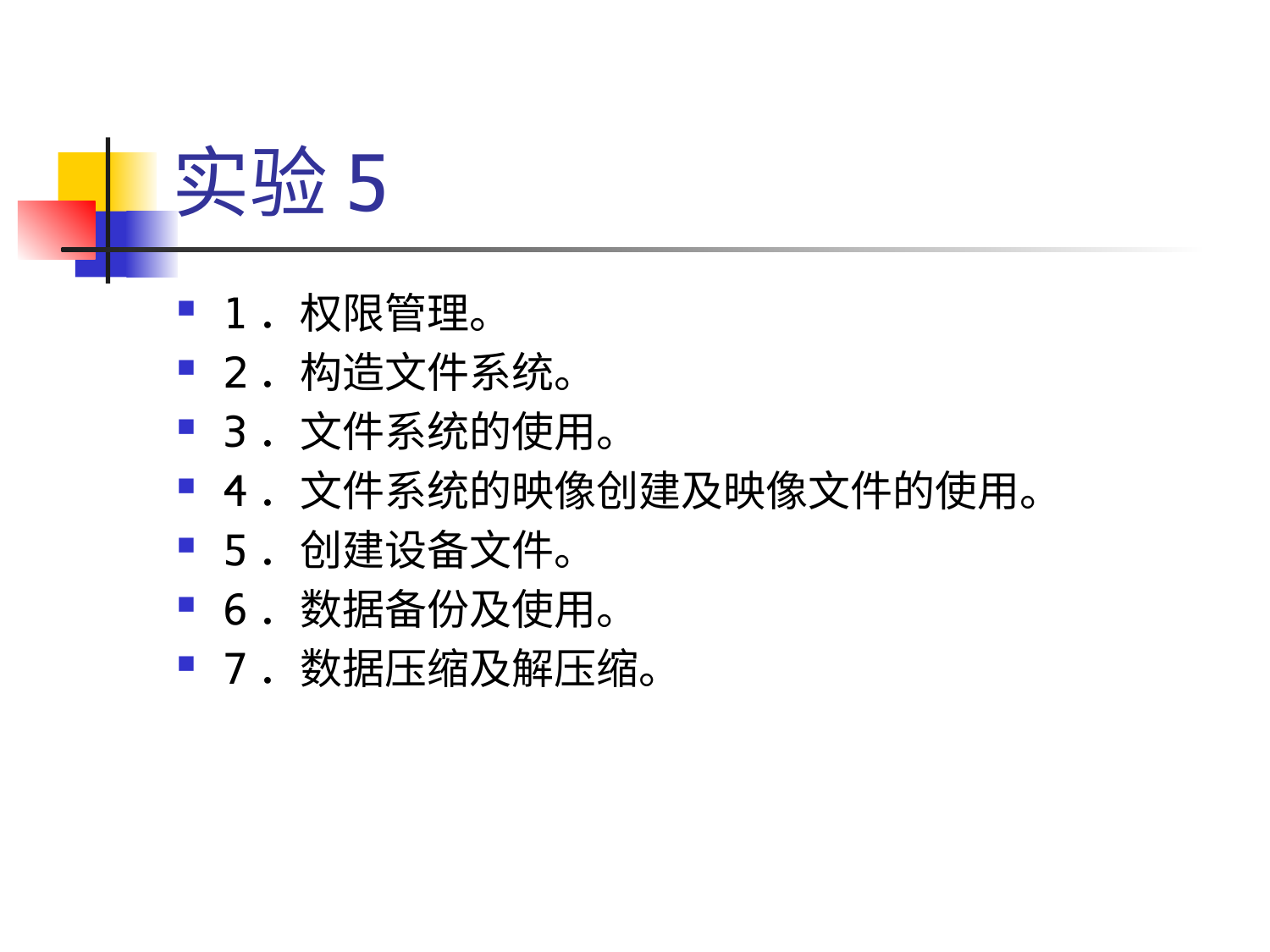

# 实验5
1．权限管理。
2．构造文件系统。
3．文件系统的使用。
4．文件系统的映像创建及映像文件的使用。
5．创建设备文件。
6．数据备份及使用。
7．数据压缩及解压缩。